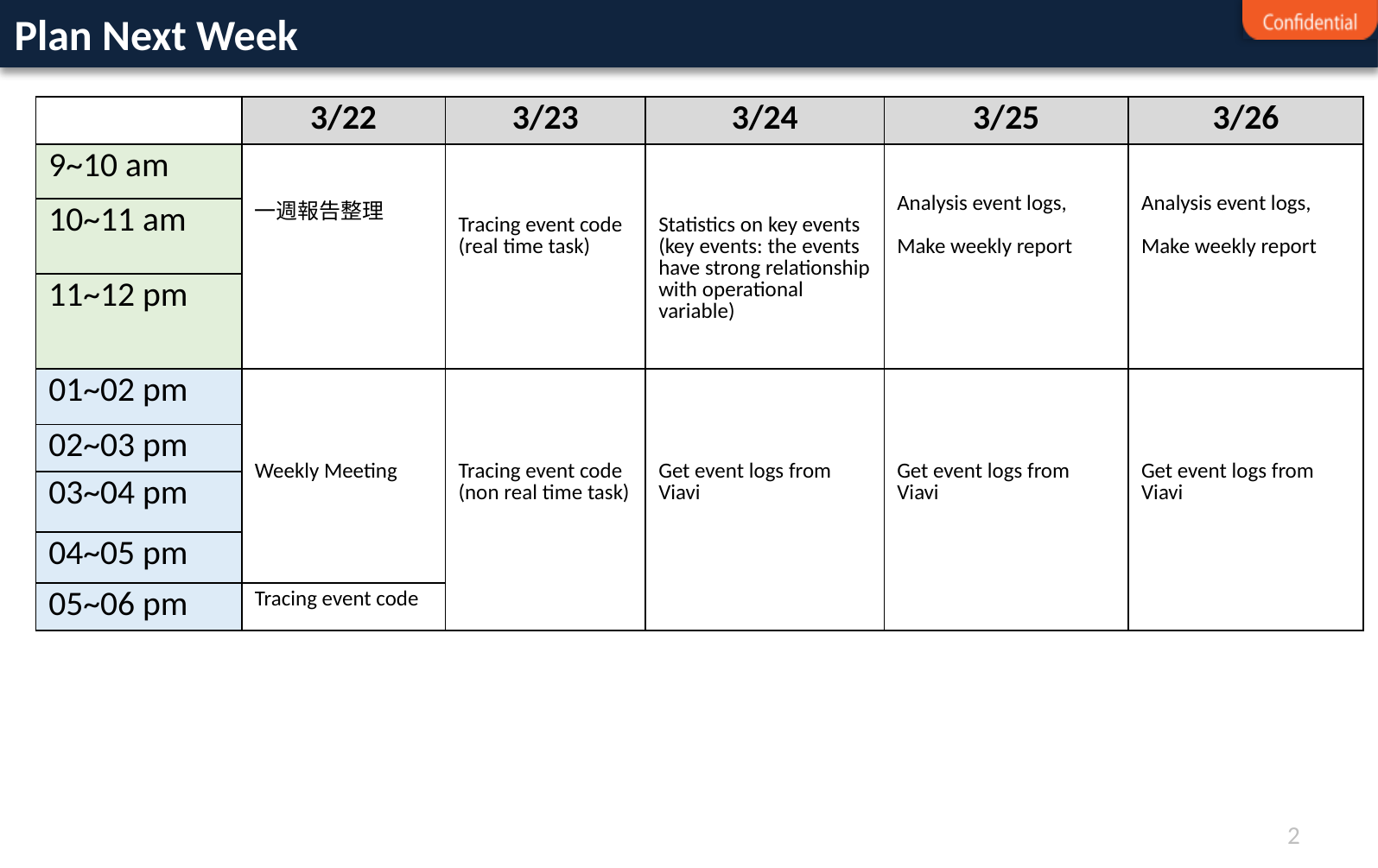

# Plan Next Week
|  | 3/22 | 3/23 | 3/24 | 3/25 | 3/26 |
| --- | --- | --- | --- | --- | --- |
| 9~10 am | 一週報告整理 | Tracing event code (real time task) | Statistics on key events (key events: the events have strong relationship with operational variable) | Analysis event logs, Make weekly report | Analysis event logs, Make weekly report |
| 10~11 am |  |  |  |  |  |
| 11~12 pm |  |  |  |  |  |
| 01~02 pm | Weekly Meeting | Tracing event code (non real time task) | Get event logs from Viavi | Get event logs from Viavi | Get event logs from Viavi |
| 02~03 pm |  |  |  |  |  |
| 03~04 pm | Weekly Meeting |  |  |  |  |
| 04~05 pm |  |  |  |  |  |
| 05~06 pm | Tracing event code |  |  |  |  |
2